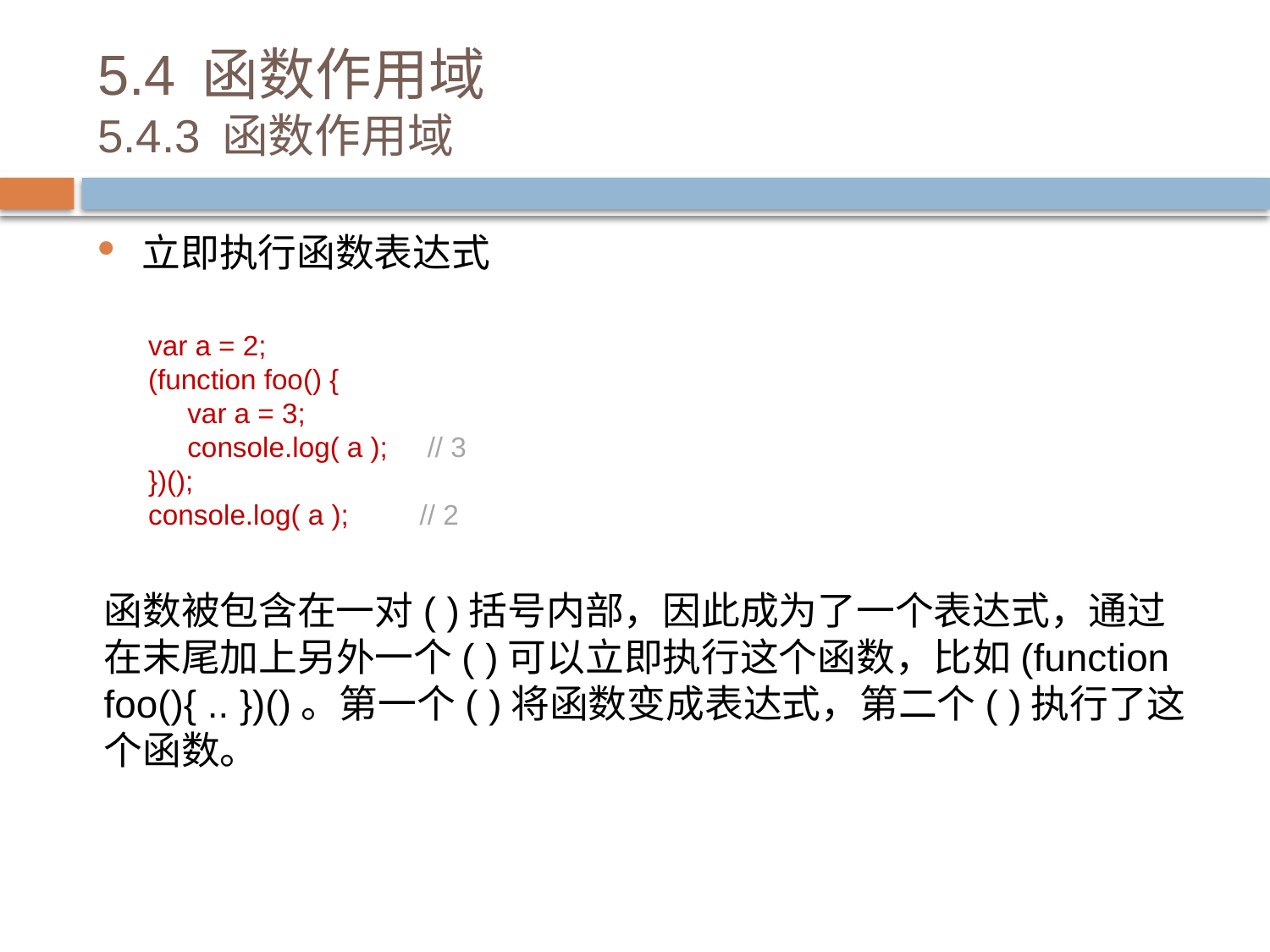

# 5.4 函数作用域 5.4.3 函数作用域
立即执行函数表达式

var a = 2;
(function foo() {
     var a = 3;
     console.log( a );     // 3
})();
console.log( a );         // 2

函数被包含在一对( )括号内部，因此成为了一个表达式，通过在末尾加上另外一个( )可以立即执行这个函数，比如(function foo(){ .. })()。第一个( )将函数变成表达式，第二个( )执行了这个函数。